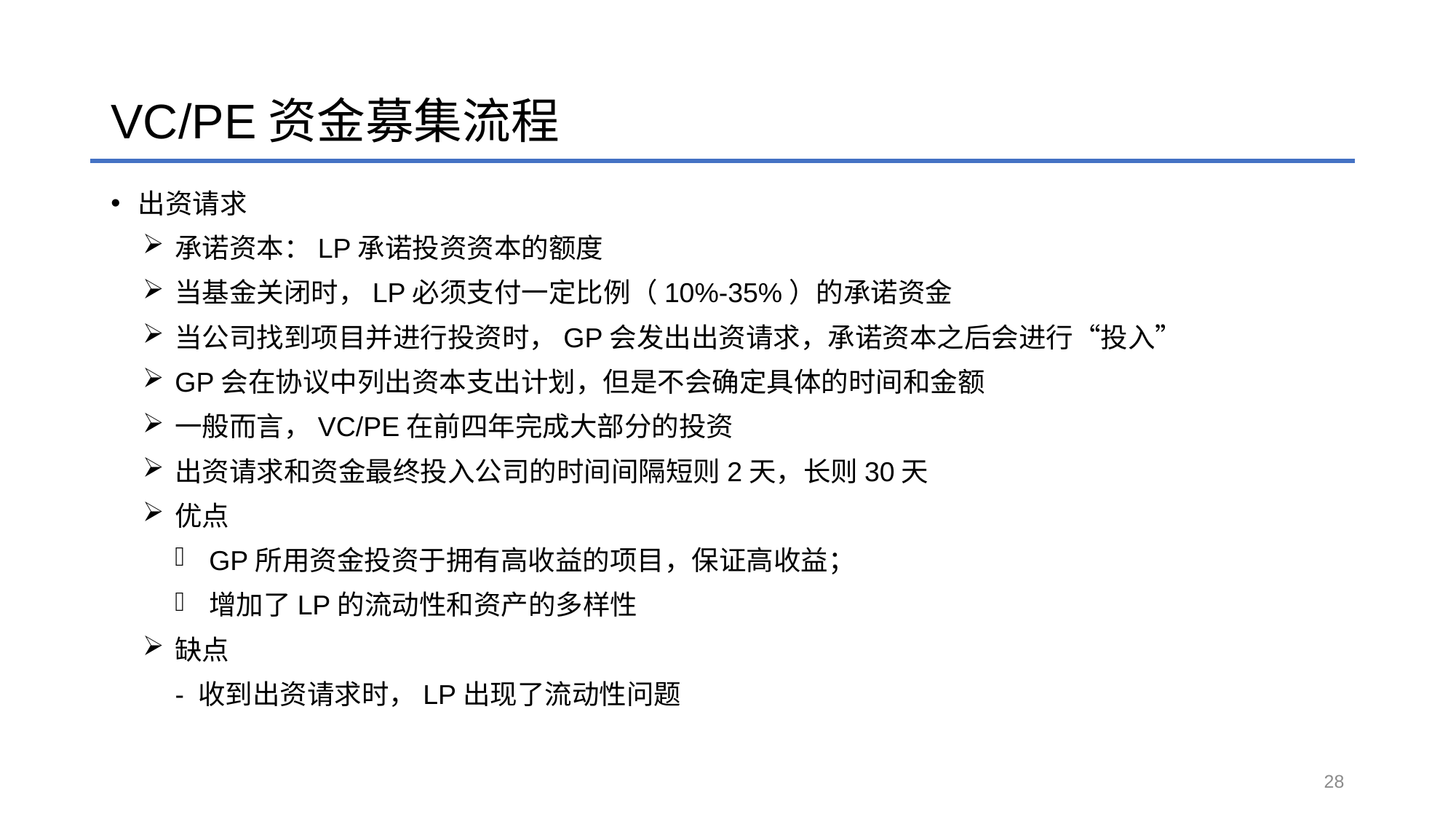

# VC/PE资金募集流程
出资请求
承诺资本：LP承诺投资资本的额度
当基金关闭时，LP必须支付一定比例（10%-35%）的承诺资金
当公司找到项目并进行投资时，GP会发出出资请求，承诺资本之后会进行“投入”
GP会在协议中列出资本支出计划，但是不会确定具体的时间和金额
一般而言，VC/PE在前四年完成大部分的投资
出资请求和资金最终投入公司的时间间隔短则2天，长则30天
优点
GP所用资金投资于拥有高收益的项目，保证高收益；
增加了LP的流动性和资产的多样性
缺点
- 收到出资请求时，LP出现了流动性问题
28